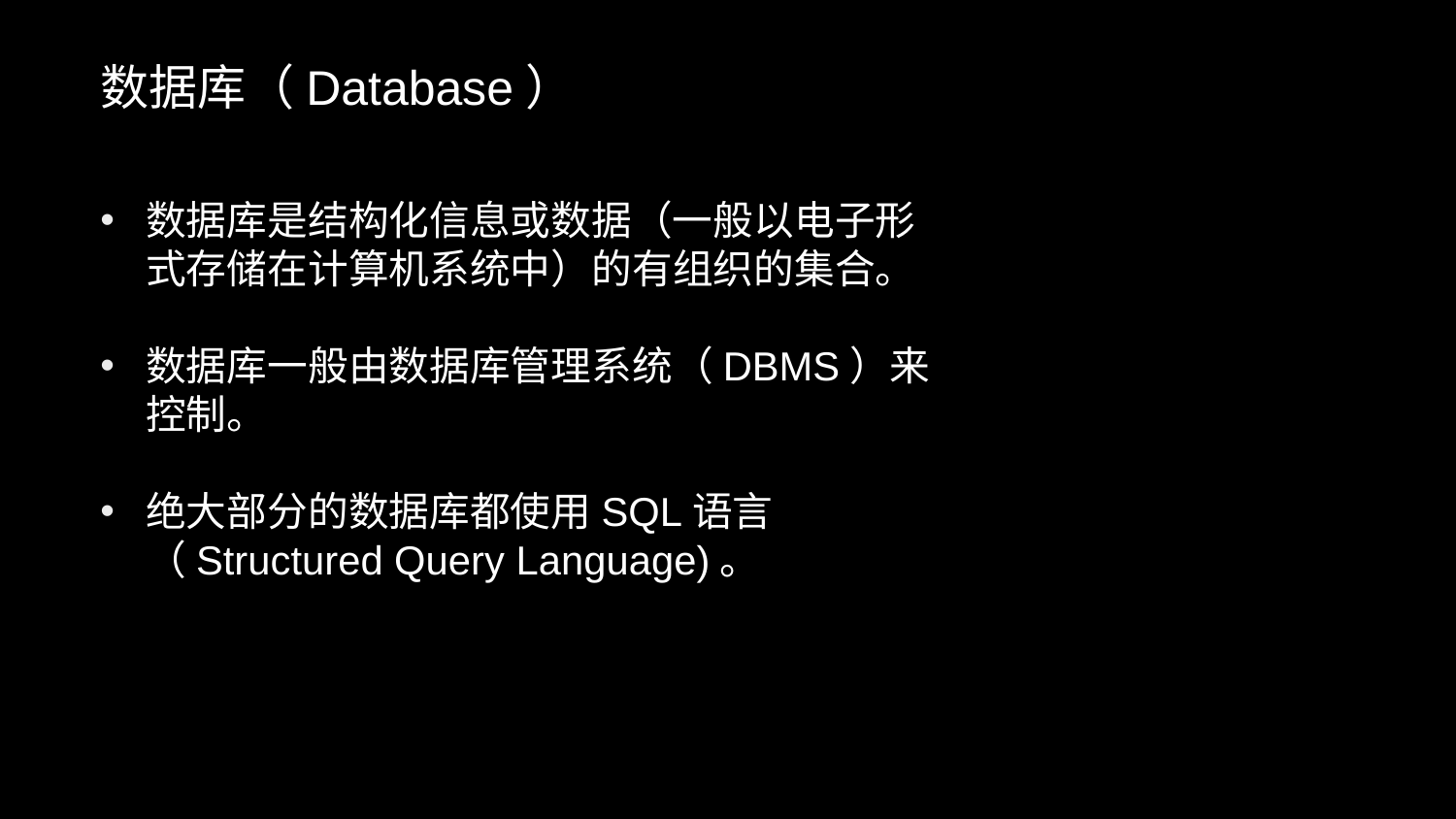

数据库（Database）
数据库是结构化信息或数据（一般以电子形式存储在计算机系统中）的有组织的集合。

数据库一般由数据库管理系统（DBMS）来控制。

绝大部分的数据库都使用SQL语言（Structured Query Language)。